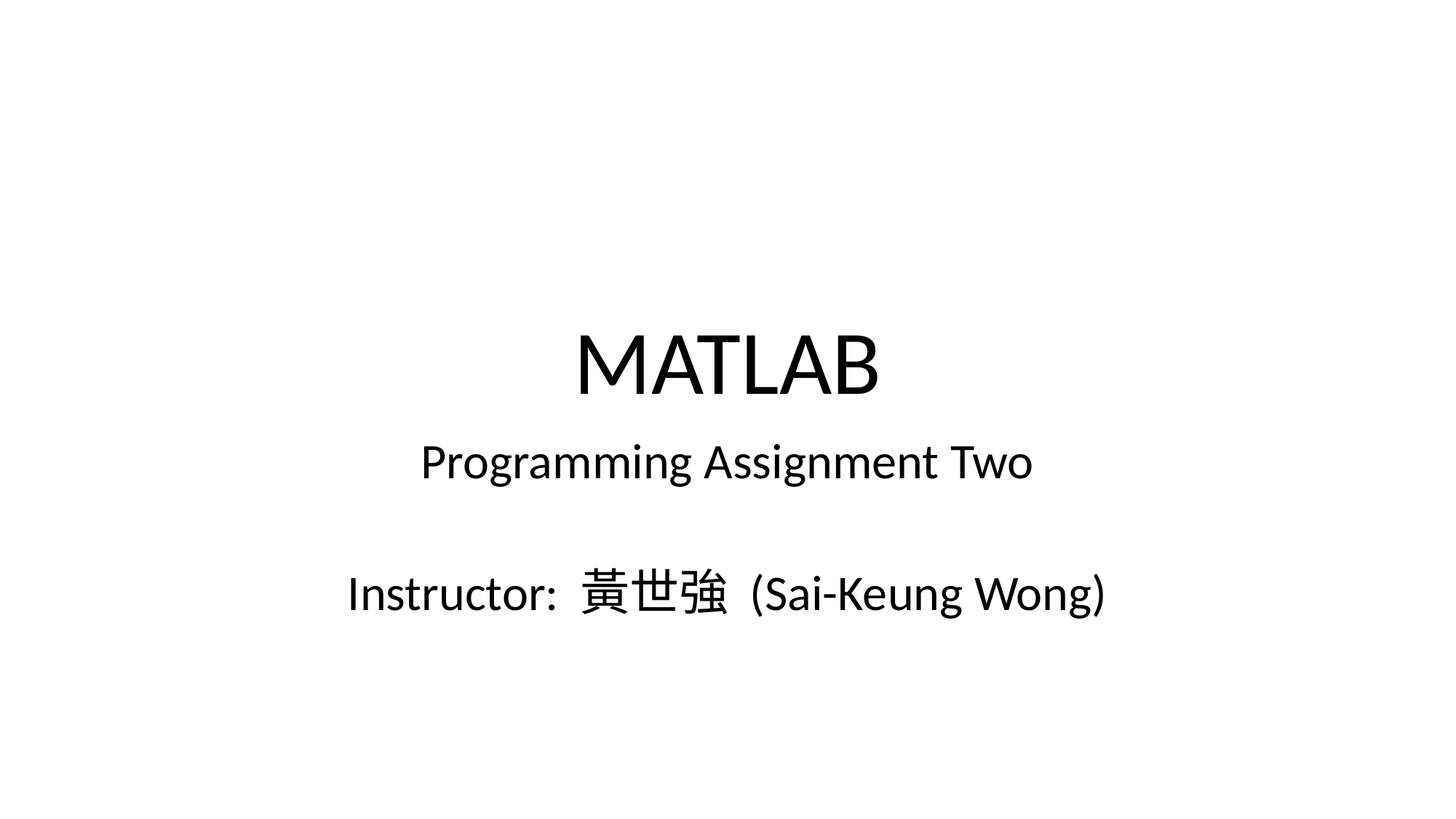

# MATLAB
Programming Assignment Two

Instructor: 黃世強 (Sai-Keung Wong)